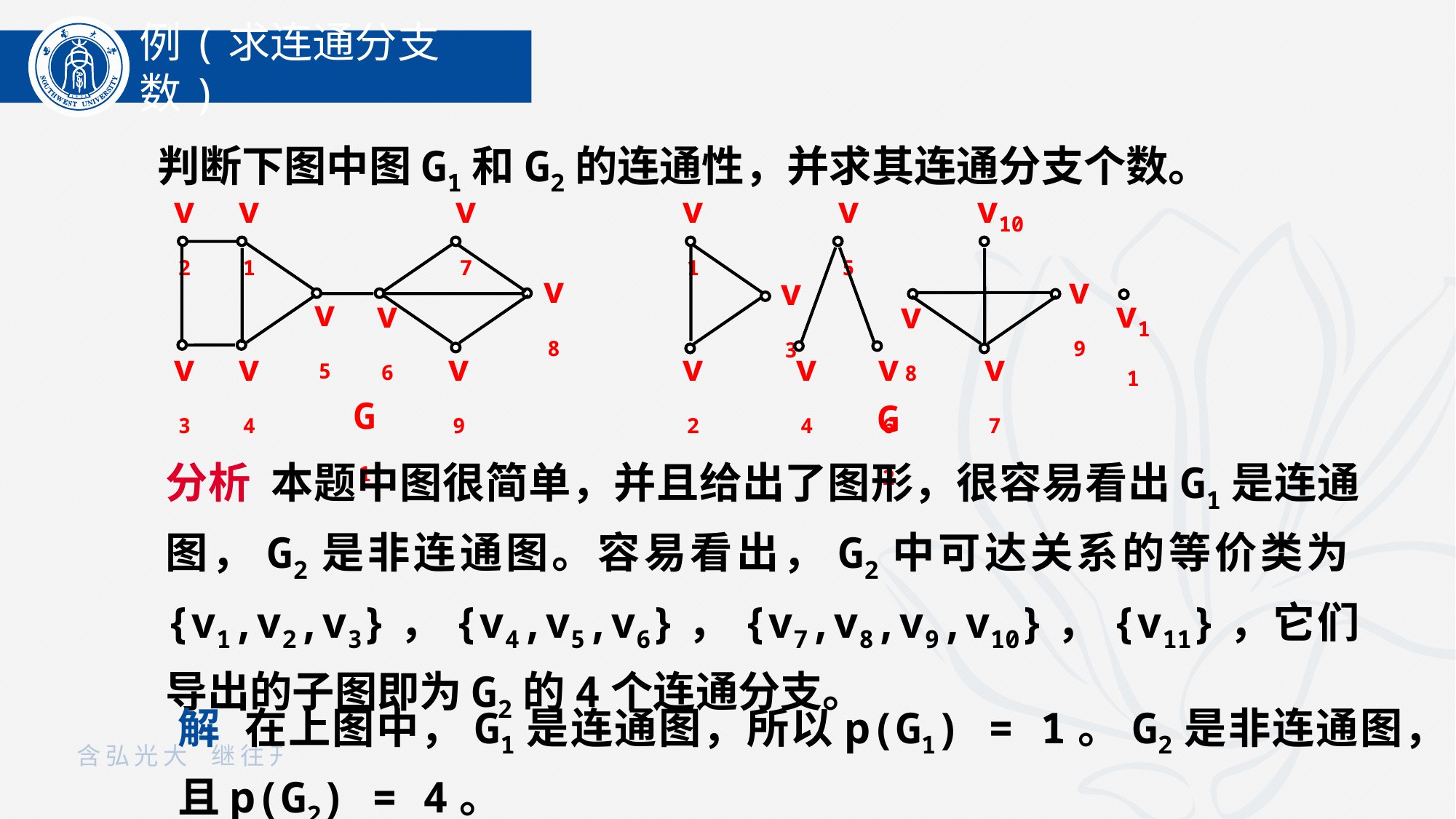

例(求连通分支数)
判断下图中图G1和G2的连通性，并求其连通分支个数。
v2
v1
v7
v1
v5
v10

v8
v9
v3

v5

v11
v6

v8

v3
v4
v9
v2
v4
v6
v7

G1
G2
分析  本题中图很简单，并且给出了图形，很容易看出G1是连通图，G2是非连通图。容易看出，G2中可达关系的等价类为{v1,v2,v3}，{v4,v5,v6}，{v7,v8,v9,v10}，{v11}，它们导出的子图即为G2的4个连通分支。
解  在上图中，G1是连通图，所以p(G1) = 1。G2是非连通图，且p(G2) = 4。